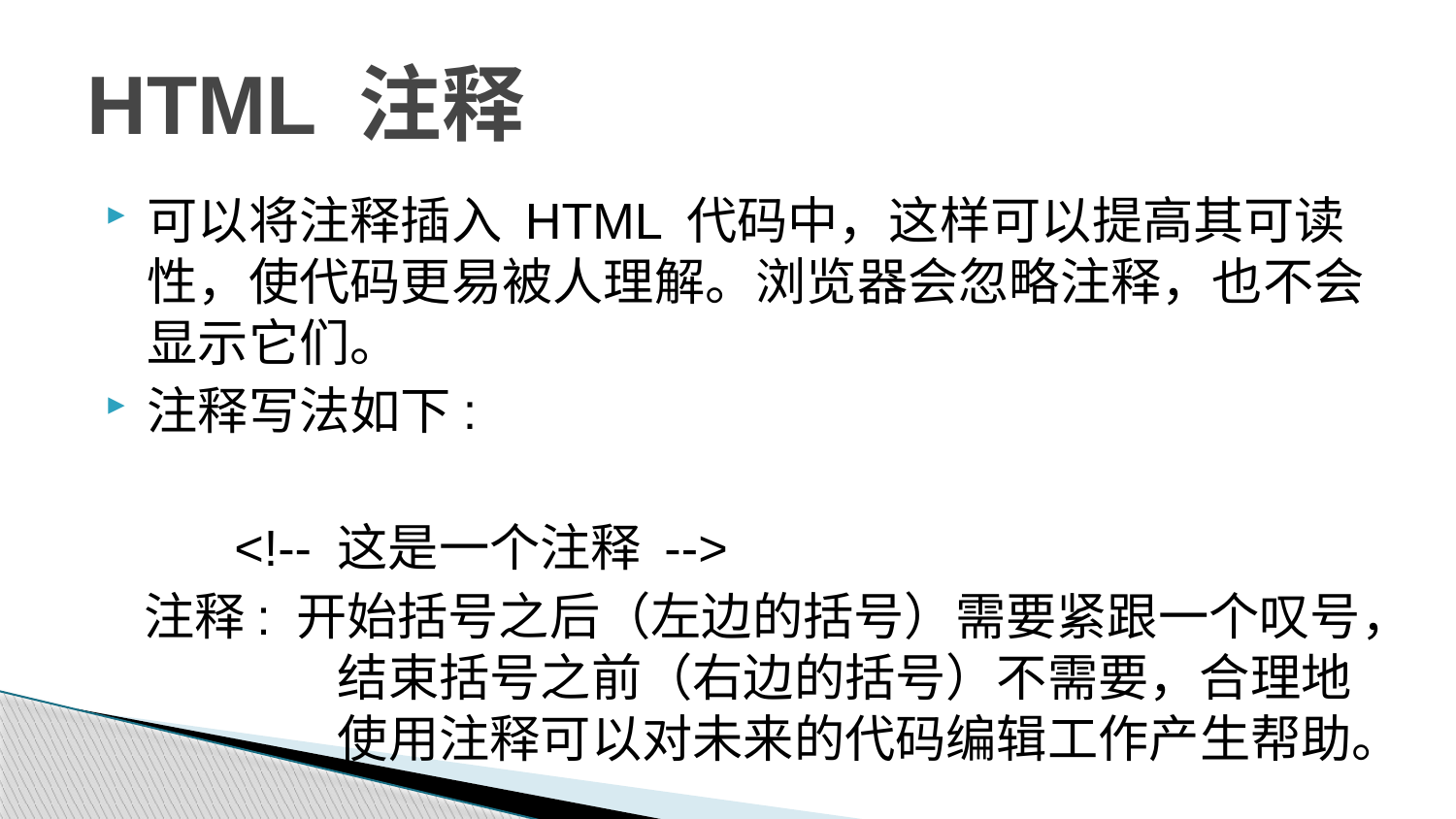

# HTML 注释
可以将注释插入 HTML 代码中，这样可以提高其可读性，使代码更易被人理解。浏览器会忽略注释，也不会显示它们。
注释写法如下:

 <!-- 这是一个注释 -->
注释: 开始括号之后（左边的括号）需要紧跟一个叹号，结束括号之前（右边的括号）不需要，合理地使用注释可以对未来的代码编辑工作产生帮助。